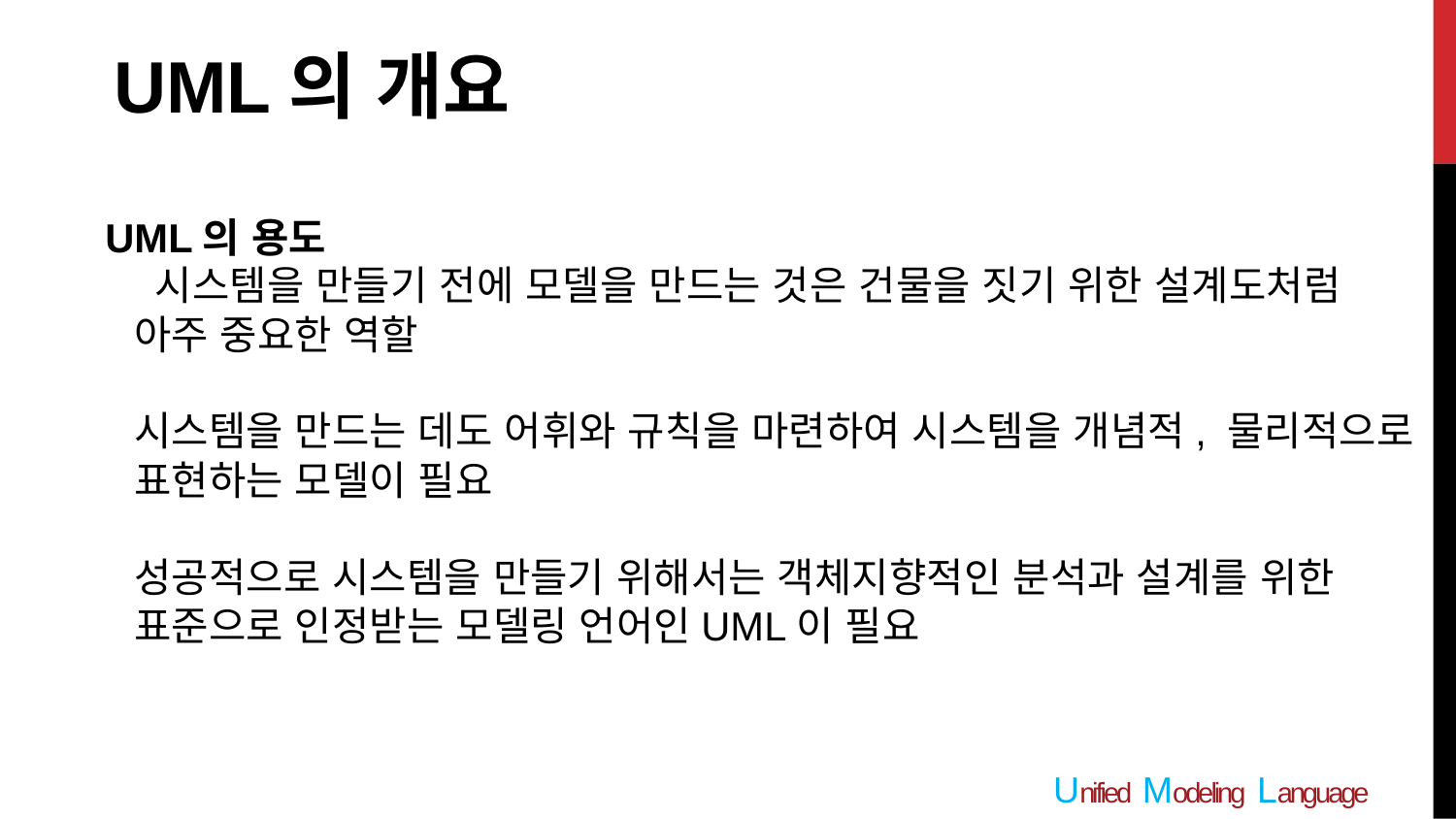

UML의 개요
UML의 용도
 시스템을 만들기 전에 모델을 만드는 것은 건물을 짓기 위한 설계도처럼 아주 중요한 역할

시스템을 만드는 데도 어휘와 규칙을 마련하여 시스템을 개념적, 물리적으로 표현하는 모델이 필요

성공적으로 시스템을 만들기 위해서는 객체지향적인 분석과 설계를 위한 표준으로 인정받는 모델링 언어인UML이 필요